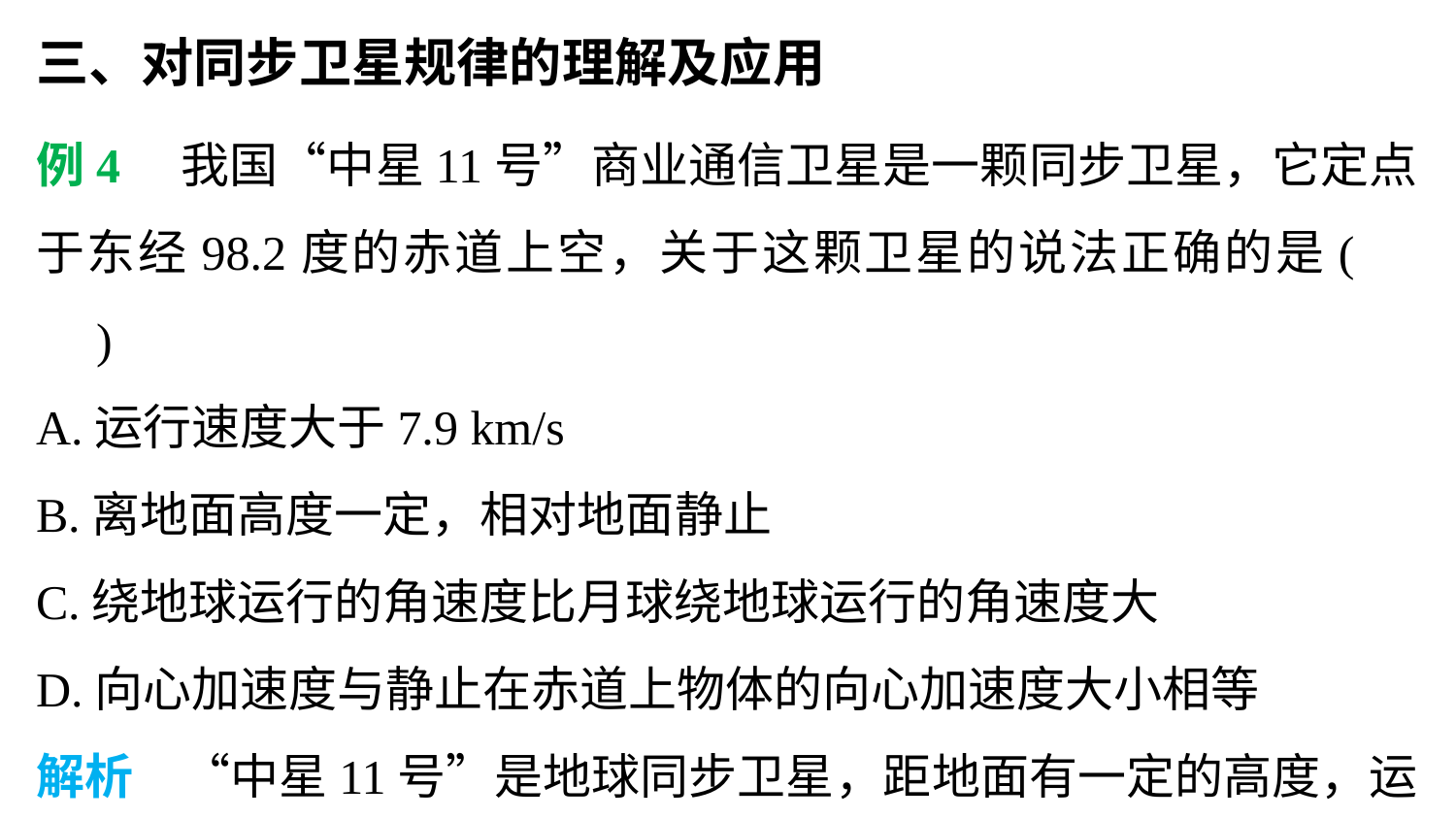

三、对同步卫星规律的理解及应用
例4　我国“中星11号”商业通信卫星是一颗同步卫星，它定点于东经98.2度的赤道上空，关于这颗卫星的说法正确的是(　　)
A.运行速度大于7.9 km/s
B.离地面高度一定，相对地面静止
C.绕地球运行的角速度比月球绕地球运行的角速度大
D.向心加速度与静止在赤道上物体的向心加速度大小相等
解析　“中星11号”是地球同步卫星，距地面有一定的高度，运行速度要小于7.9 km/s，A错.